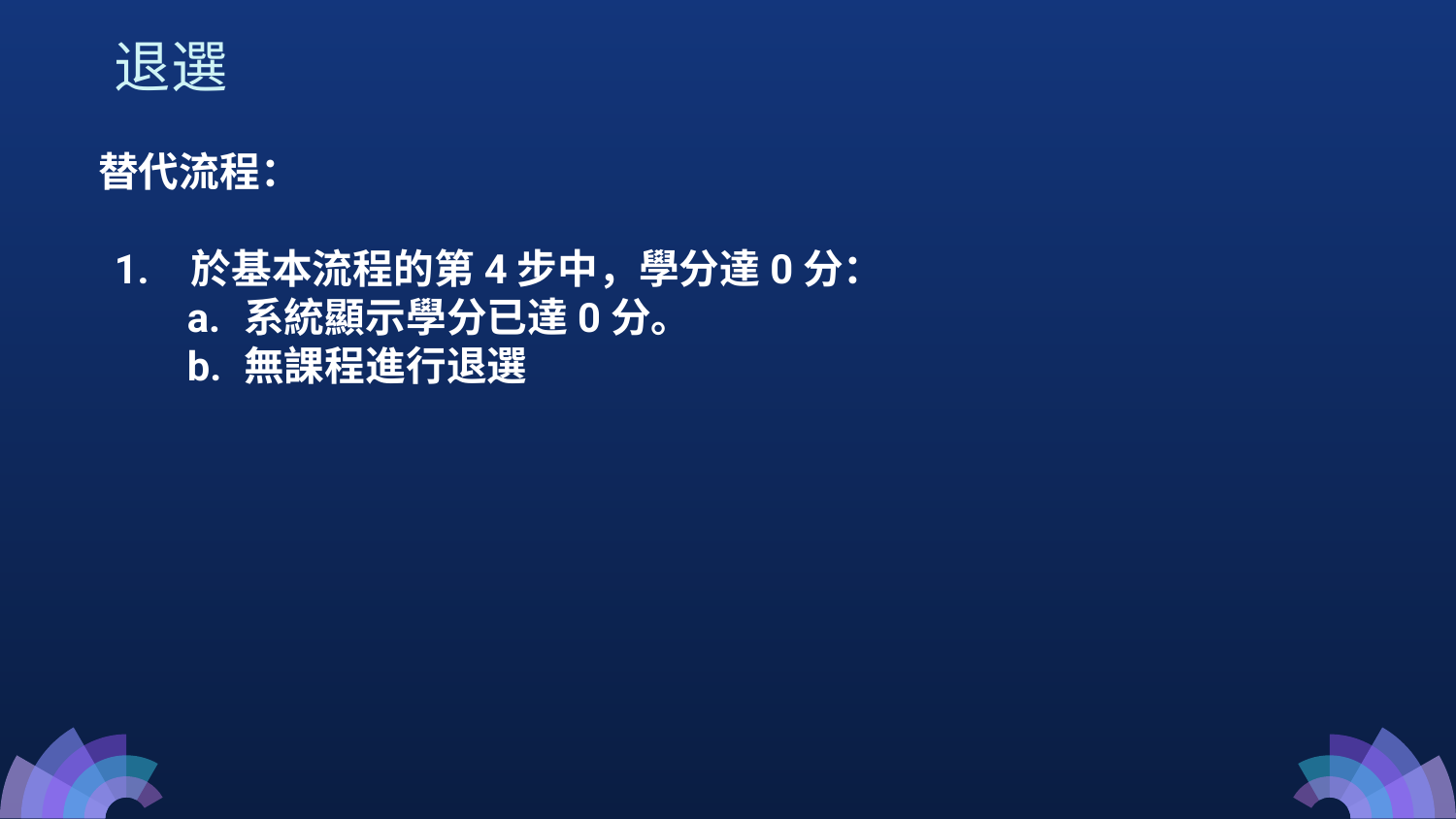

退選
替代流程：

 於基本流程的第4步中，學分達0分：
系統顯示學分已達0分。
無課程進行退選